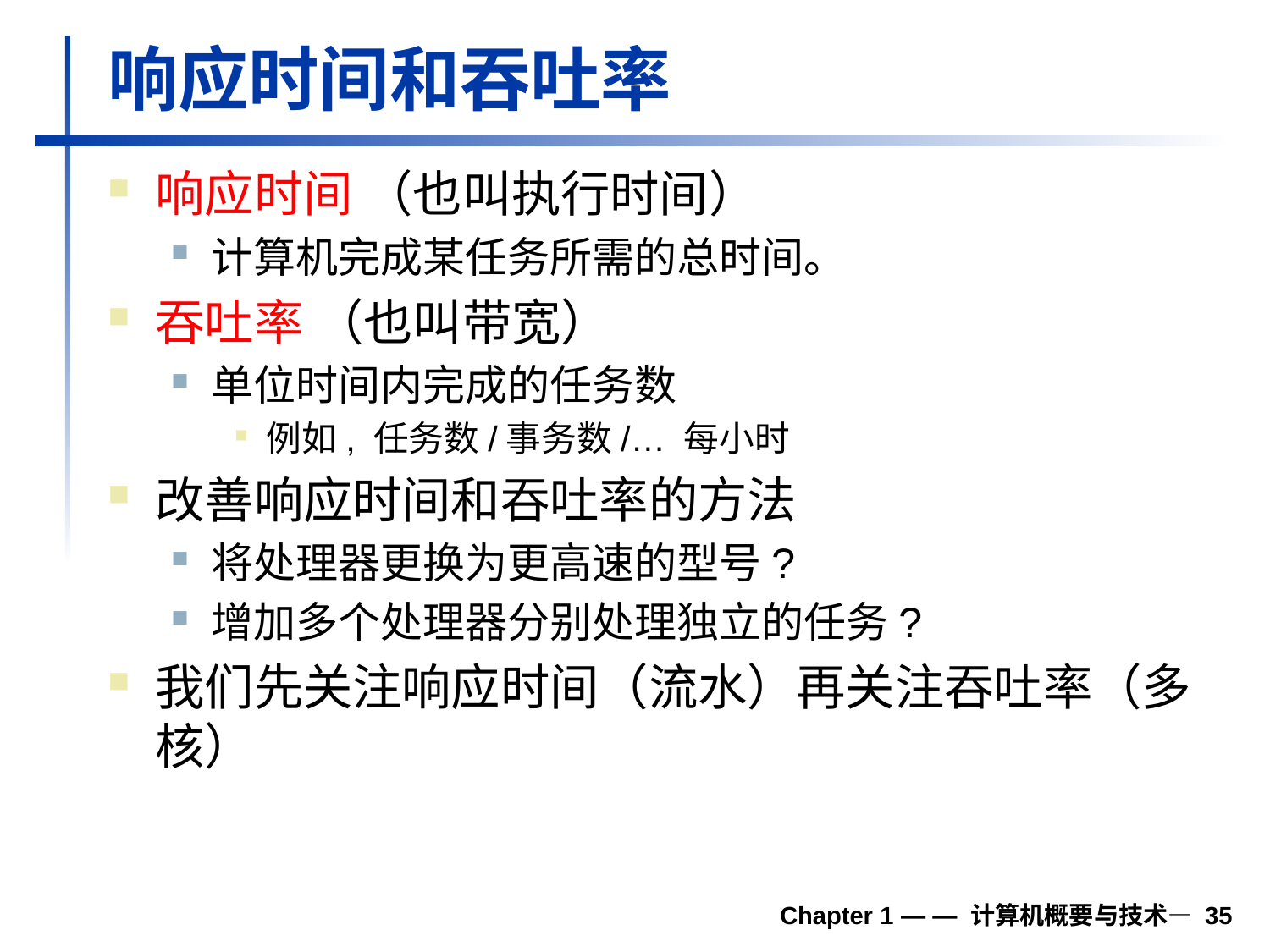

# 响应时间和吞吐率
响应时间 （也叫执行时间）
计算机完成某任务所需的总时间。
吞吐率 （也叫带宽）
单位时间内完成的任务数
例如, 任务数/事务数/… 每小时
改善响应时间和吞吐率的方法
将处理器更换为更高速的型号?
增加多个处理器分别处理独立的任务?
我们先关注响应时间（流水）再关注吞吐率（多核）
Chapter 1 — — 计算机概要与技术— 35